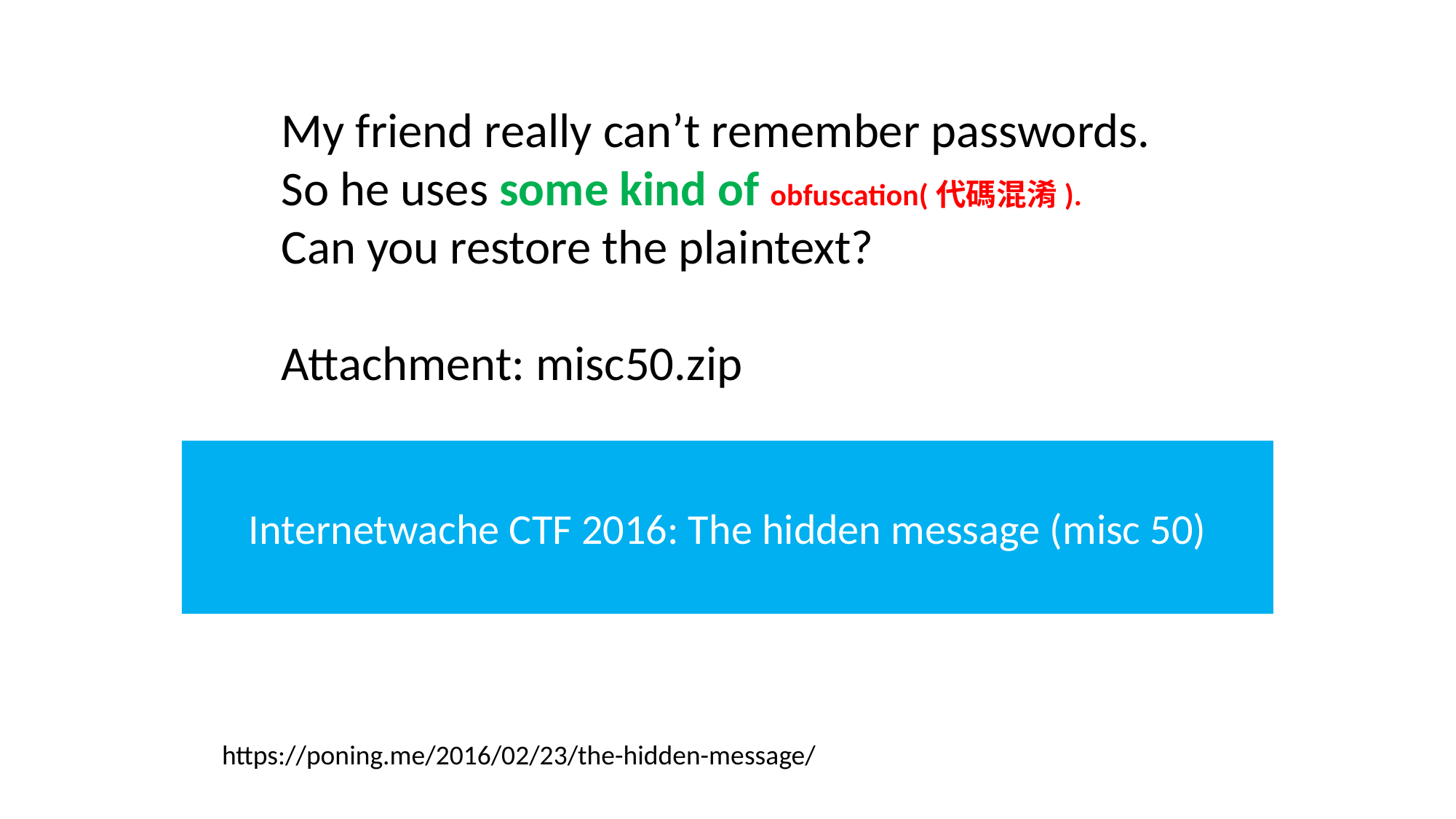

My friend really can’t remember passwords. So he uses some kind of obfuscation(代碼混淆).
Can you restore the plaintext?

Attachment: misc50.zip
Internetwache CTF 2016: The hidden message (misc 50)
https://poning.me/2016/02/23/the-hidden-message/